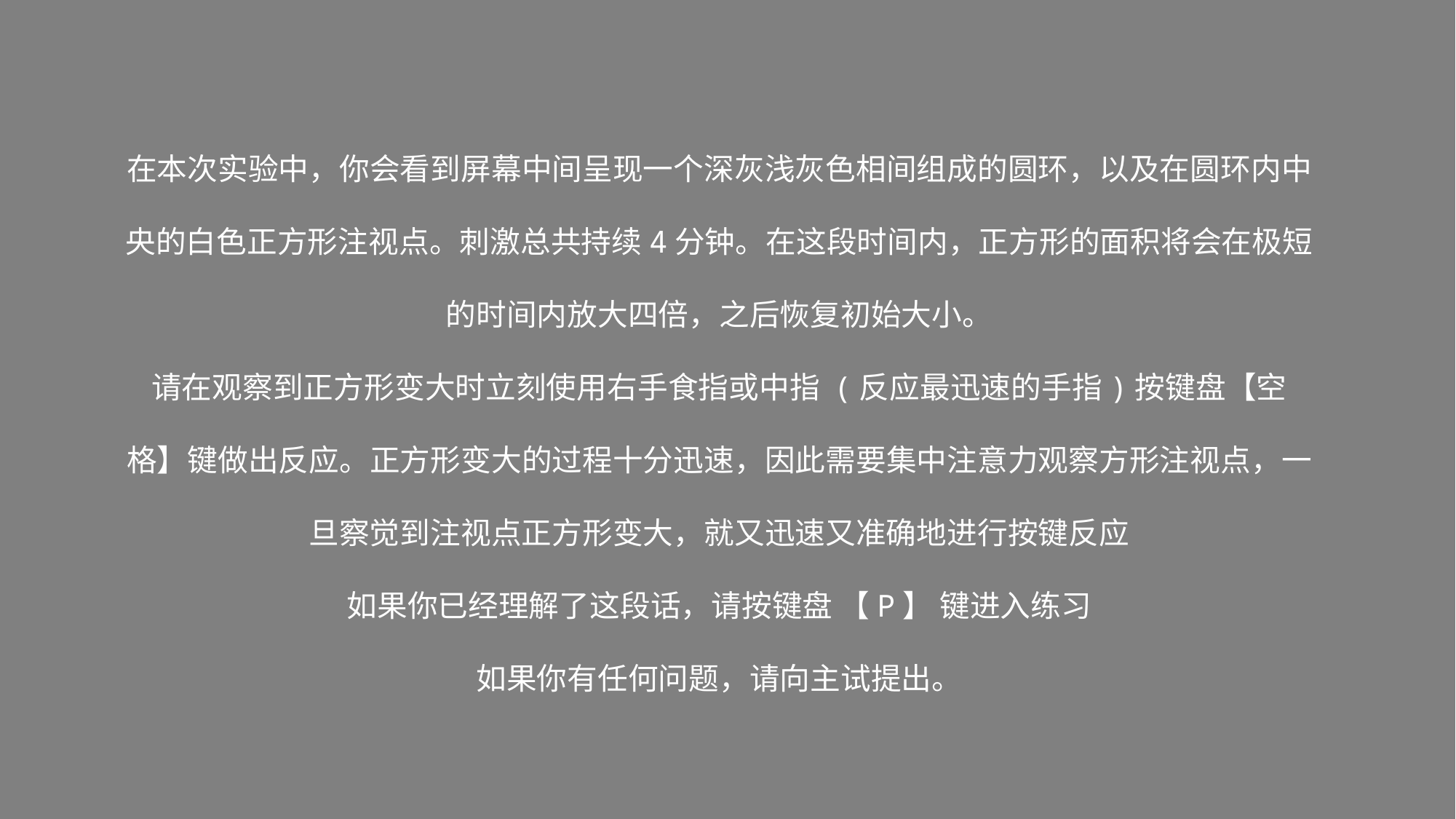

在本次实验中，你会看到屏幕中间呈现一个深灰浅灰色相间组成的圆环，以及在圆环内中央的白色正方形注视点。刺激总共持续4分钟。在这段时间内，正方形的面积将会在极短的时间内放大四倍，之后恢复初始大小。
请在观察到正方形变大时立刻使用右手食指或中指 (反应最迅速的手指)按键盘【空格】键做出反应。正方形变大的过程十分迅速，因此需要集中注意力观察方形注视点，一旦察觉到注视点正方形变大，就又迅速又准确地进行按键反应
如果你已经理解了这段话，请按键盘 【P】 键进入练习
如果你有任何问题，请向主试提出。